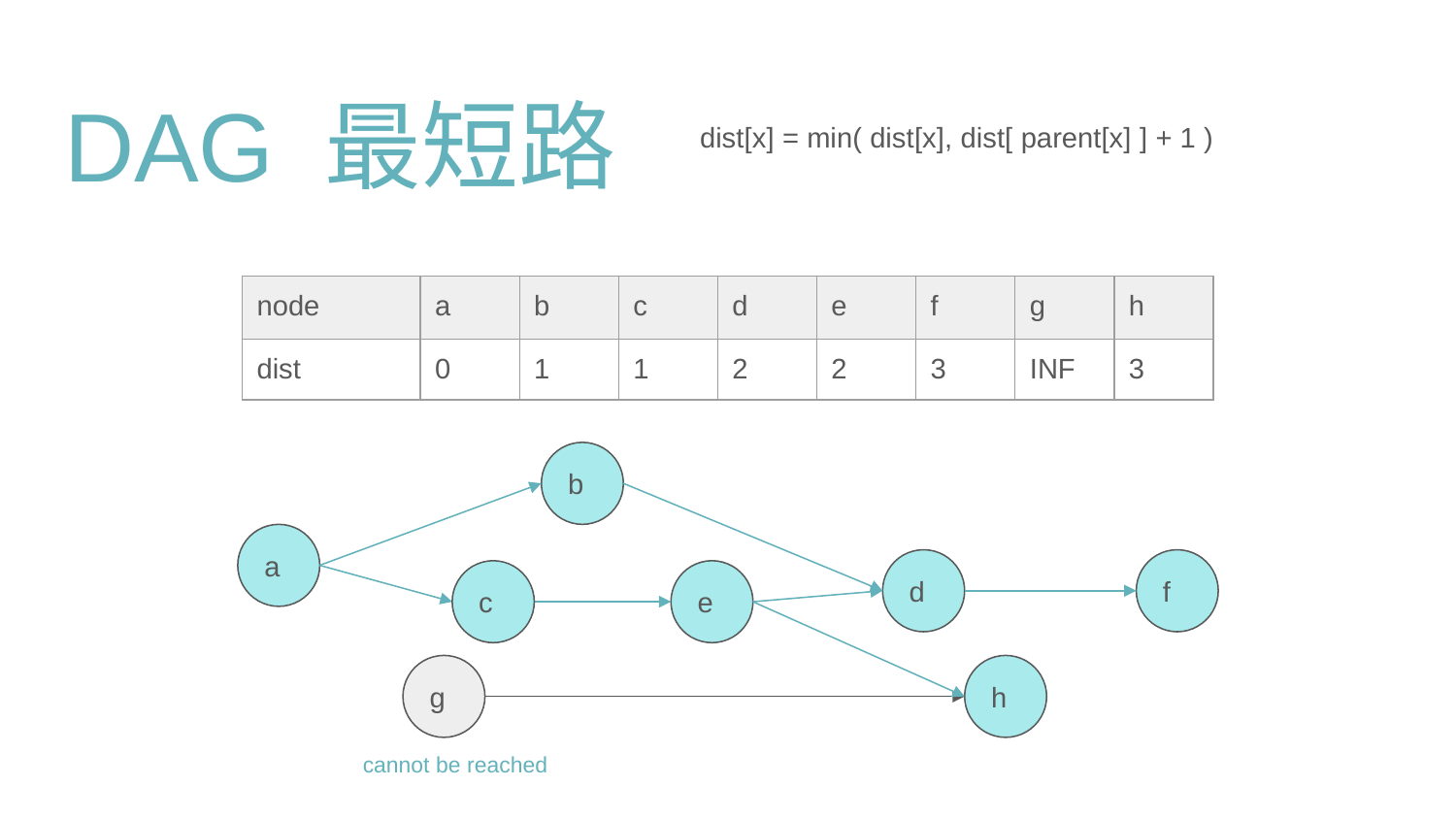

# DAG 最短路
dist[x] = min( dist[x], dist[ parent[x] ] + 1 )
| node | a | b | c | d | e | f | g | h |
| --- | --- | --- | --- | --- | --- | --- | --- | --- |
| dist | 0 | 1 | 1 | 2 | 2 | 3 | INF | 3 |
b
a
d
f
e
c
g
h
cannot be reached